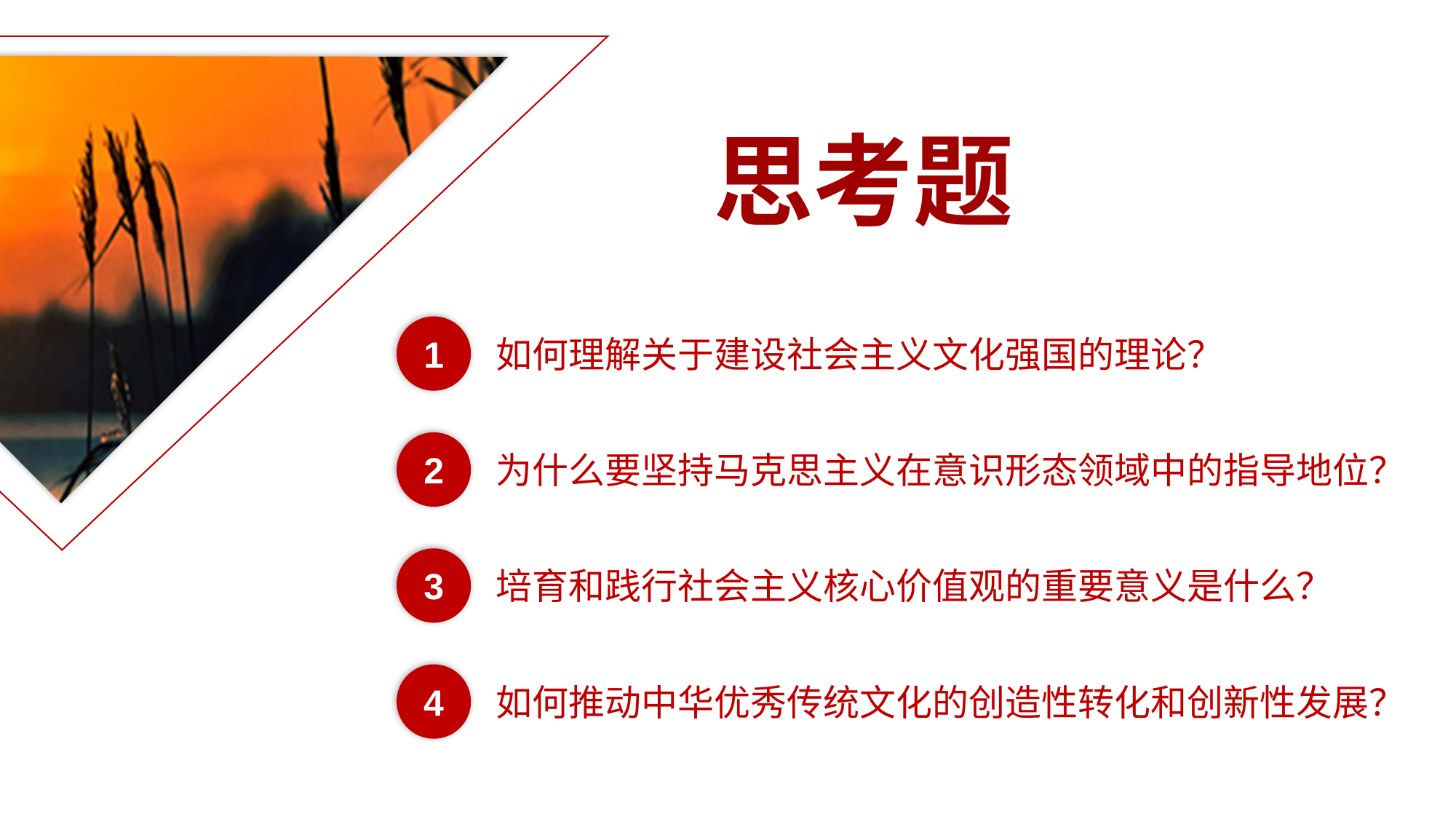

思考题

1
如何理解关于建设社会主义文化强国的理论？

2
为什么要坚持马克思主义在意识形态领域中的指导地位？

3
培育和践行社会主义核心价值观的重要意义是什么？

4
如何推动中华优秀传统文化的创造性转化和创新性发展？